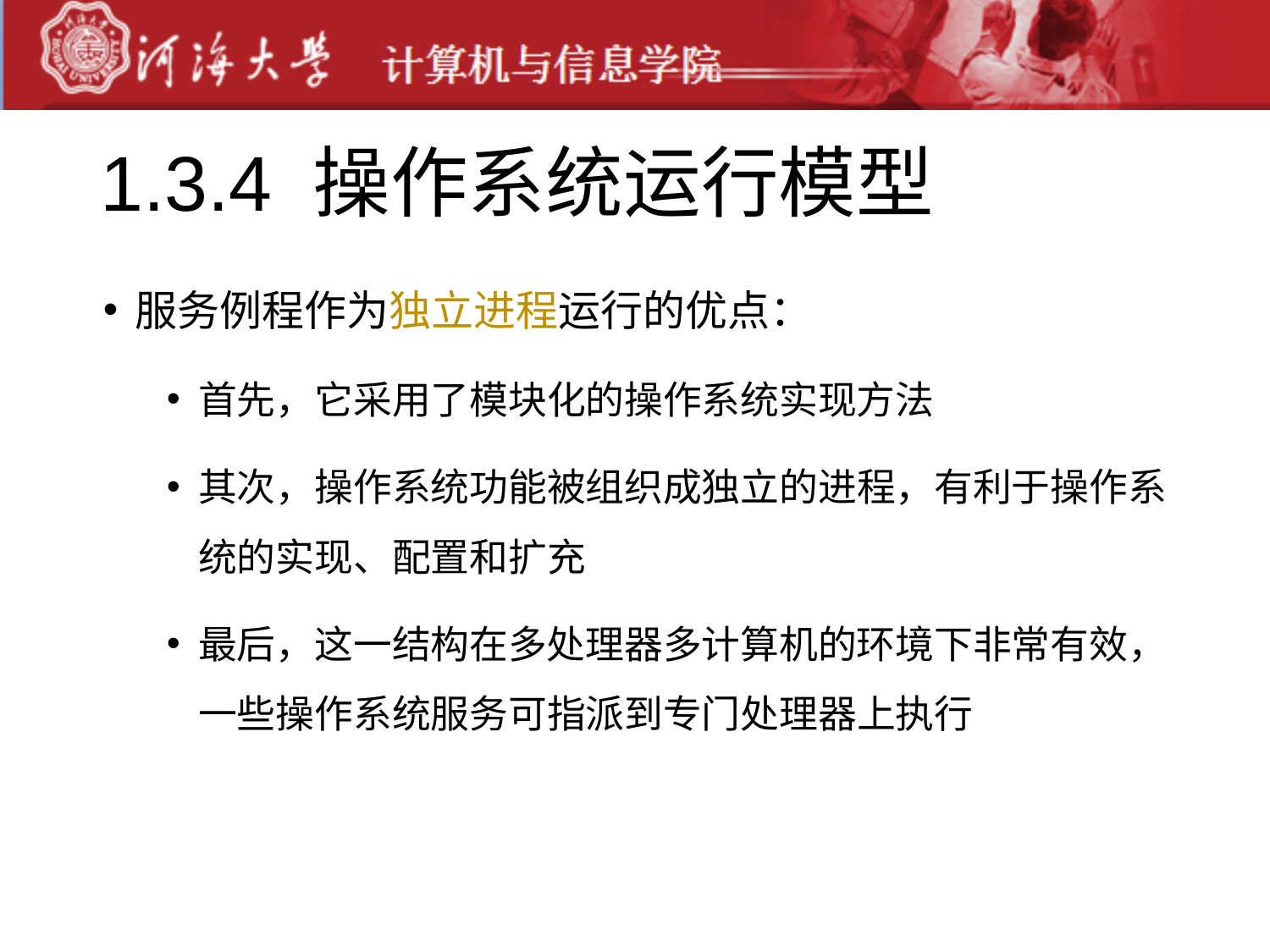

# 1.3.4 操作系统运行模型
服务例程作为独立进程运行的优点：
首先，它采用了模块化的操作系统实现方法
其次，操作系统功能被组织成独立的进程，有利于操作系统的实现、配置和扩充
最后，这一结构在多处理器多计算机的环境下非常有效，一些操作系统服务可指派到专门处理器上执行